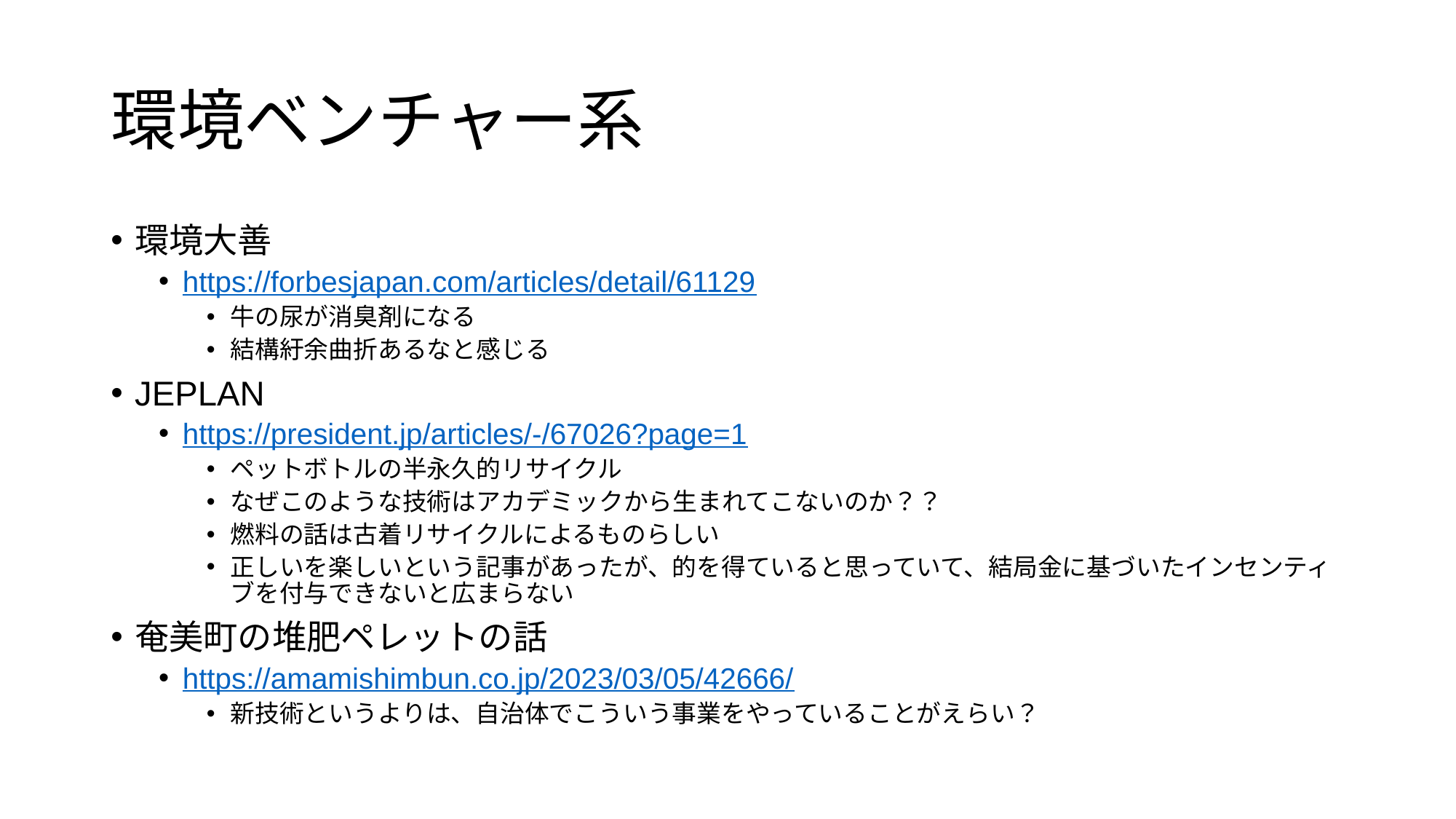

# 環境ベンチャー系
環境大善
https://forbesjapan.com/articles/detail/61129
牛の尿が消臭剤になる
結構紆余曲折あるなと感じる
JEPLAN
https://president.jp/articles/-/67026?page=1
ペットボトルの半永久的リサイクル
なぜこのような技術はアカデミックから生まれてこないのか？？
燃料の話は古着リサイクルによるものらしい
正しいを楽しいという記事があったが、的を得ていると思っていて、結局金に基づいたインセンティブを付与できないと広まらない
奄美町の堆肥ペレットの話
https://amamishimbun.co.jp/2023/03/05/42666/
新技術というよりは、自治体でこういう事業をやっていることがえらい？